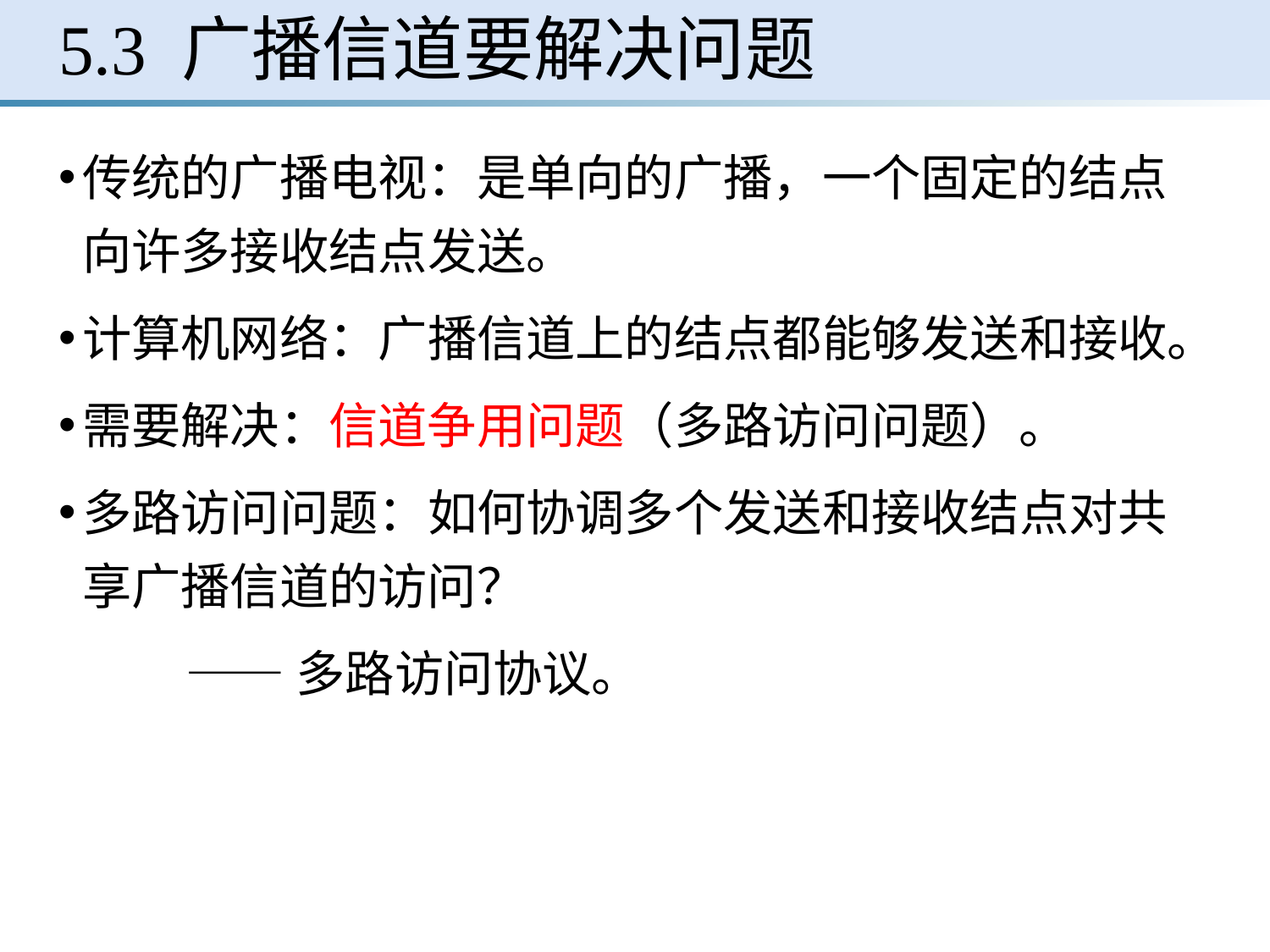

# 5.3 广播信道要解决问题
传统的广播电视：是单向的广播，一个固定的结点向许多接收结点发送。
计算机网络：广播信道上的结点都能够发送和接收。
需要解决：信道争用问题（多路访问问题）。
多路访问问题：如何协调多个发送和接收结点对共享广播信道的访问？
	——多路访问协议。